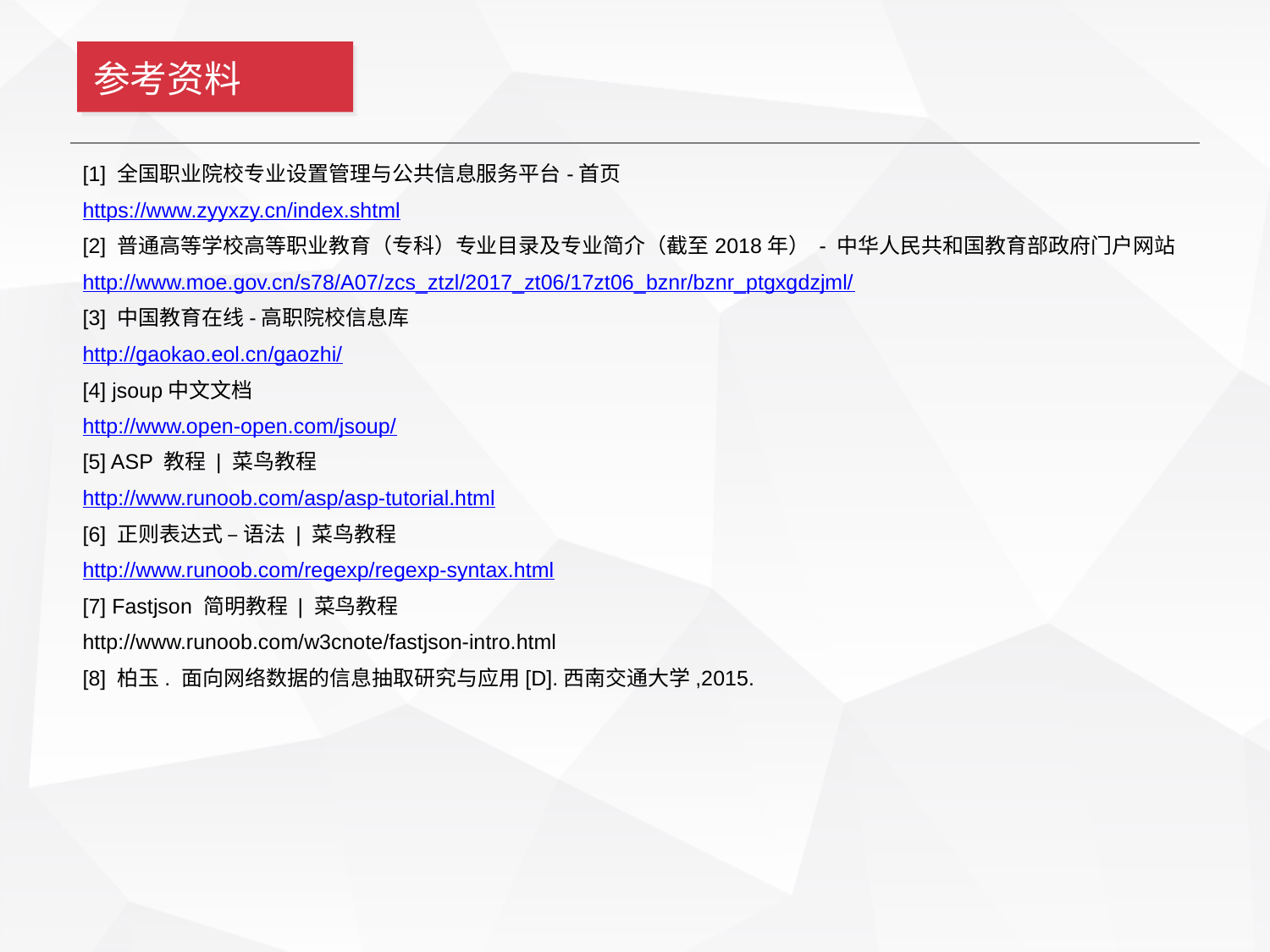

参考资料
[1] 全国职业院校专业设置管理与公共信息服务平台-首页
https://www.zyyxzy.cn/index.shtml
[2] 普通高等学校高等职业教育（专科）专业目录及专业简介（截至2018年） - 中华人民共和国教育部政府门户网站
http://www.moe.gov.cn/s78/A07/zcs_ztzl/2017_zt06/17zt06_bznr/bznr_ptgxgdzjml/
[3] 中国教育在线-高职院校信息库
http://gaokao.eol.cn/gaozhi/
[4] jsoup中文文档
http://www.open-open.com/jsoup/
[5] ASP 教程 | 菜鸟教程
http://www.runoob.com/asp/asp-tutorial.html
[6] 正则表达式 – 语法 | 菜鸟教程
http://www.runoob.com/regexp/regexp-syntax.html
[7] Fastjson 简明教程 | 菜鸟教程
http://www.runoob.com/w3cnote/fastjson-intro.html
[8] 柏玉. 面向网络数据的信息抽取研究与应用[D].西南交通大学,2015.